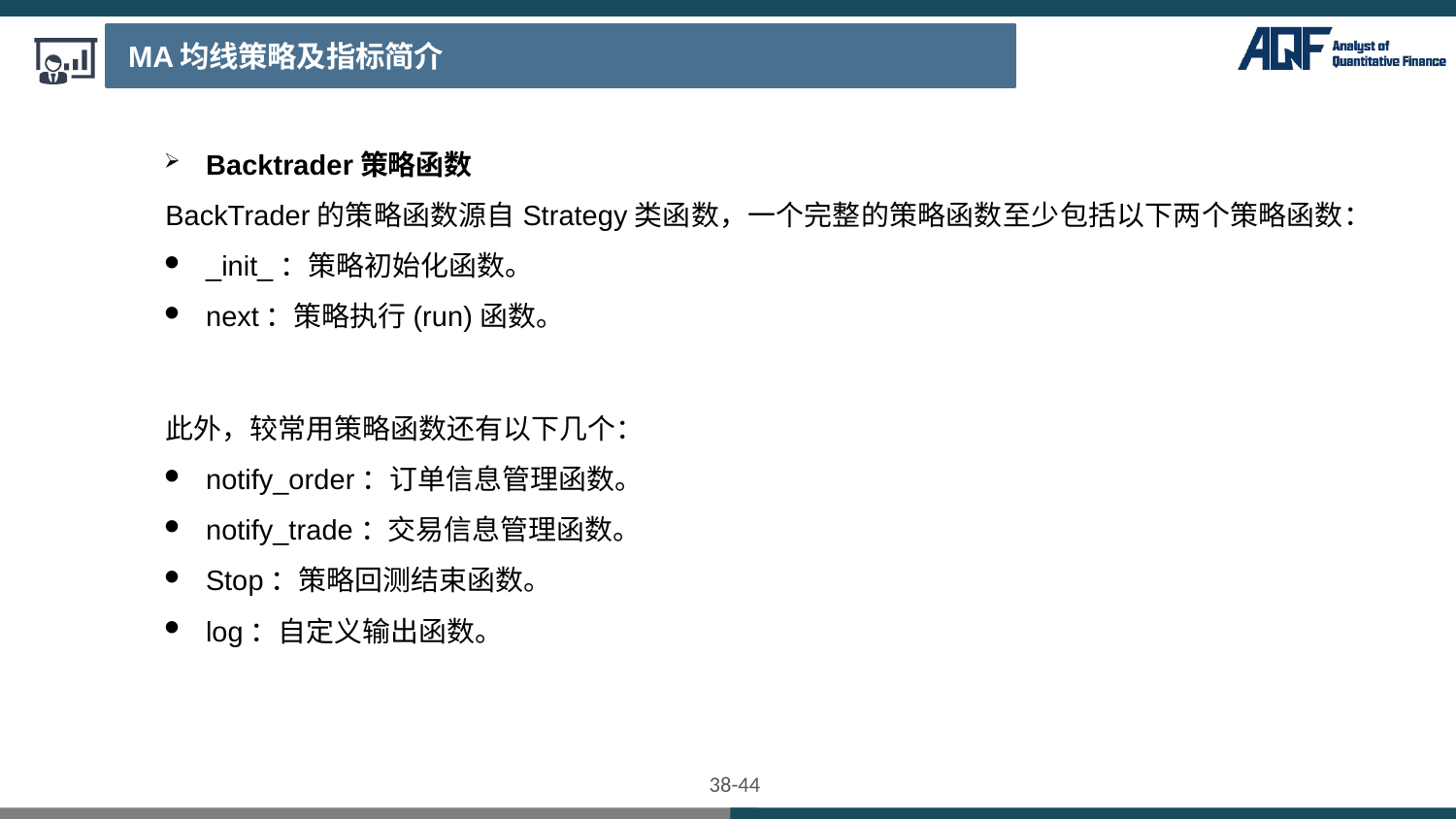

MA均线策略及指标简介
Backtrader策略函数
BackTrader的策略函数源自Strategy类函数，一个完整的策略函数至少包括以下两个策略函数：
_init_：策略初始化函数。
next：策略执行(run)函数。

此外，较常用策略函数还有以下几个：
notify_order：订单信息管理函数。
notify_trade：交易信息管理函数。
Stop：策略回测结束函数。
log：自定义输出函数。